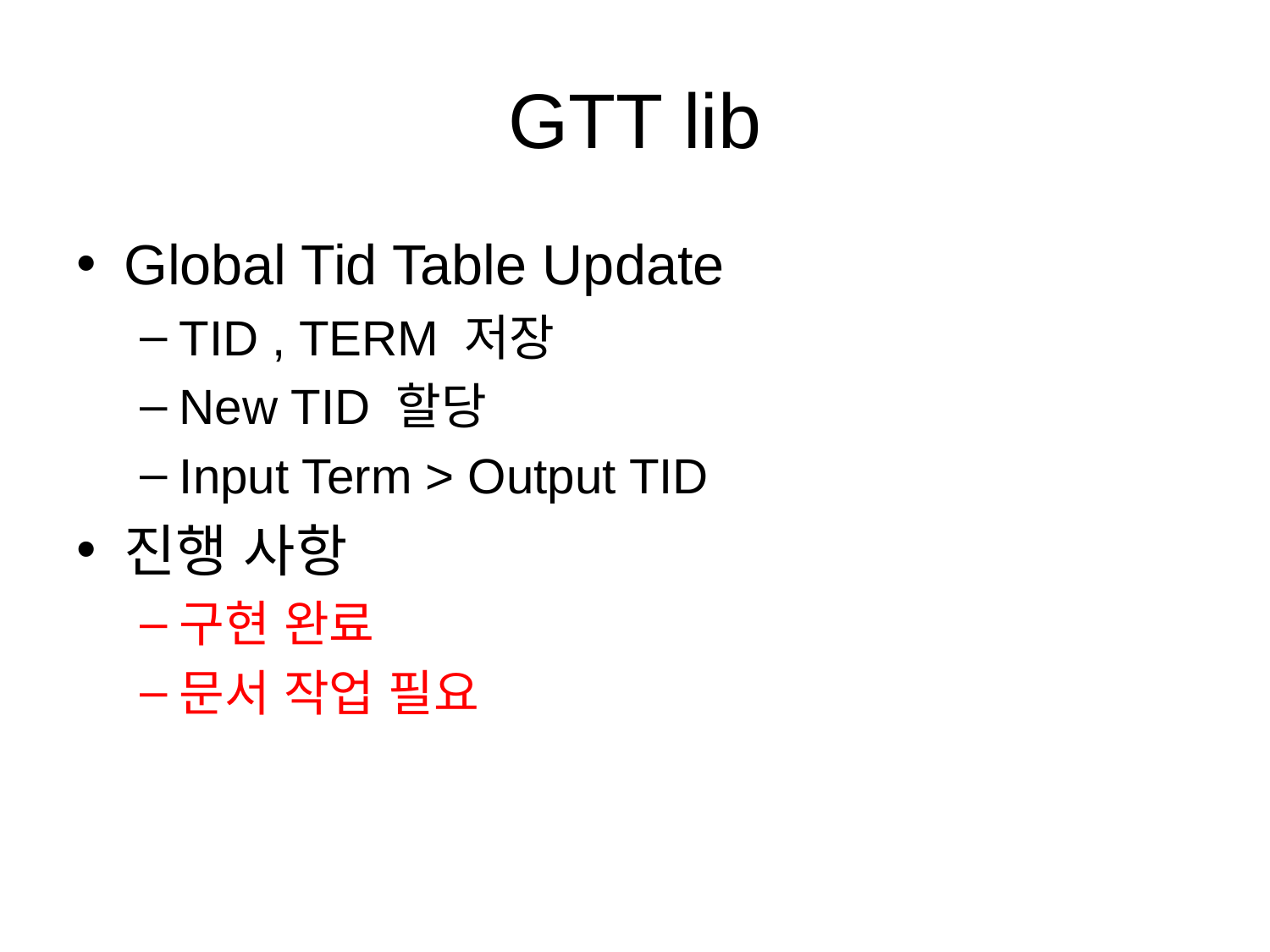

# GTT lib
Global Tid Table Update
TID , TERM 저장
New TID 할당
Input Term > Output TID
진행 사항
구현 완료
문서 작업 필요